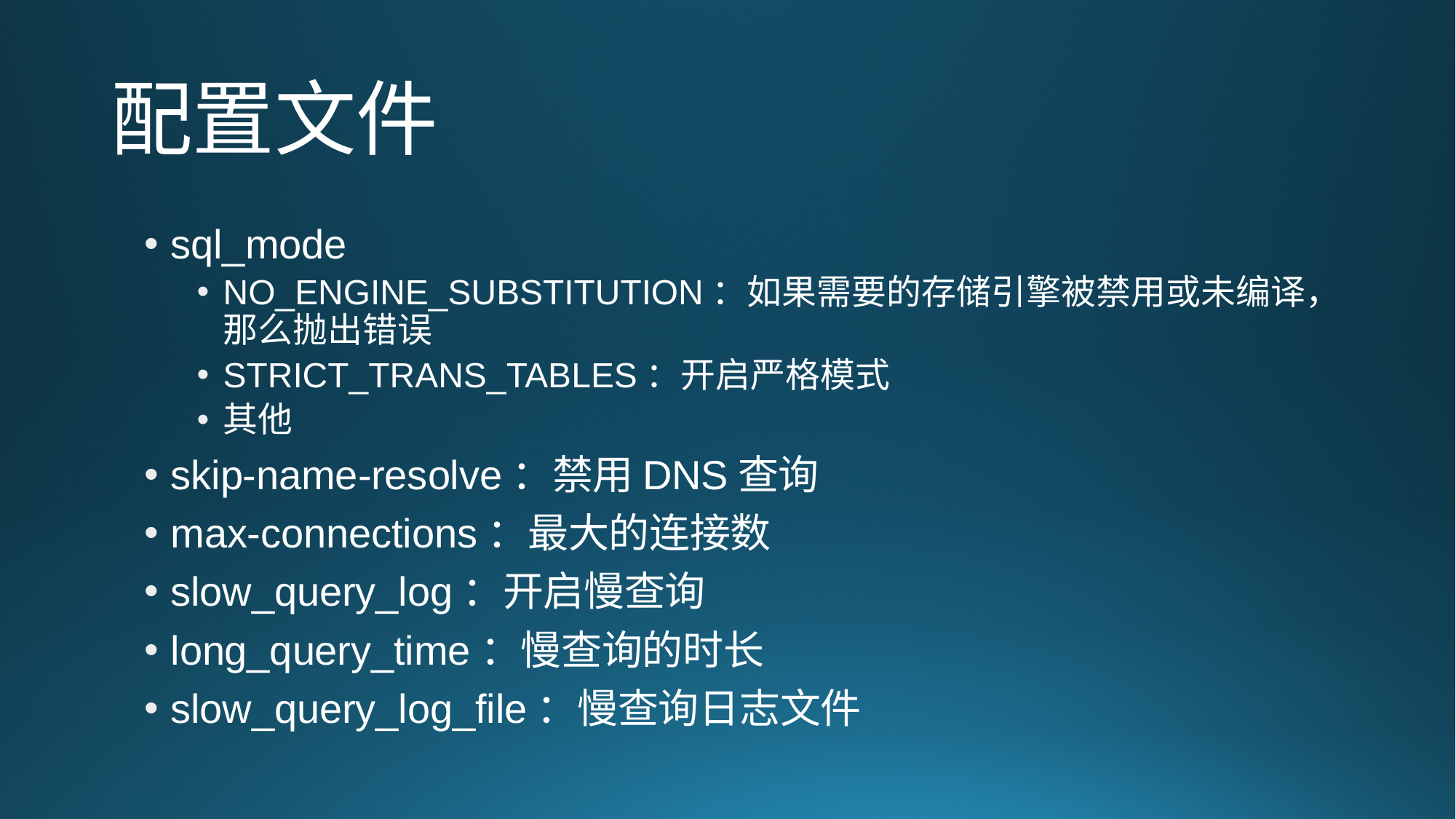

# 配置文件
sql_mode
NO_ENGINE_SUBSTITUTION：如果需要的存储引擎被禁用或未编译，那么抛出错误
STRICT_TRANS_TABLES：开启严格模式
其他
skip-name-resolve：禁用DNS查询
max-connections：最大的连接数
slow_query_log：开启慢查询
long_query_time：慢查询的时长
slow_query_log_file：慢查询日志文件